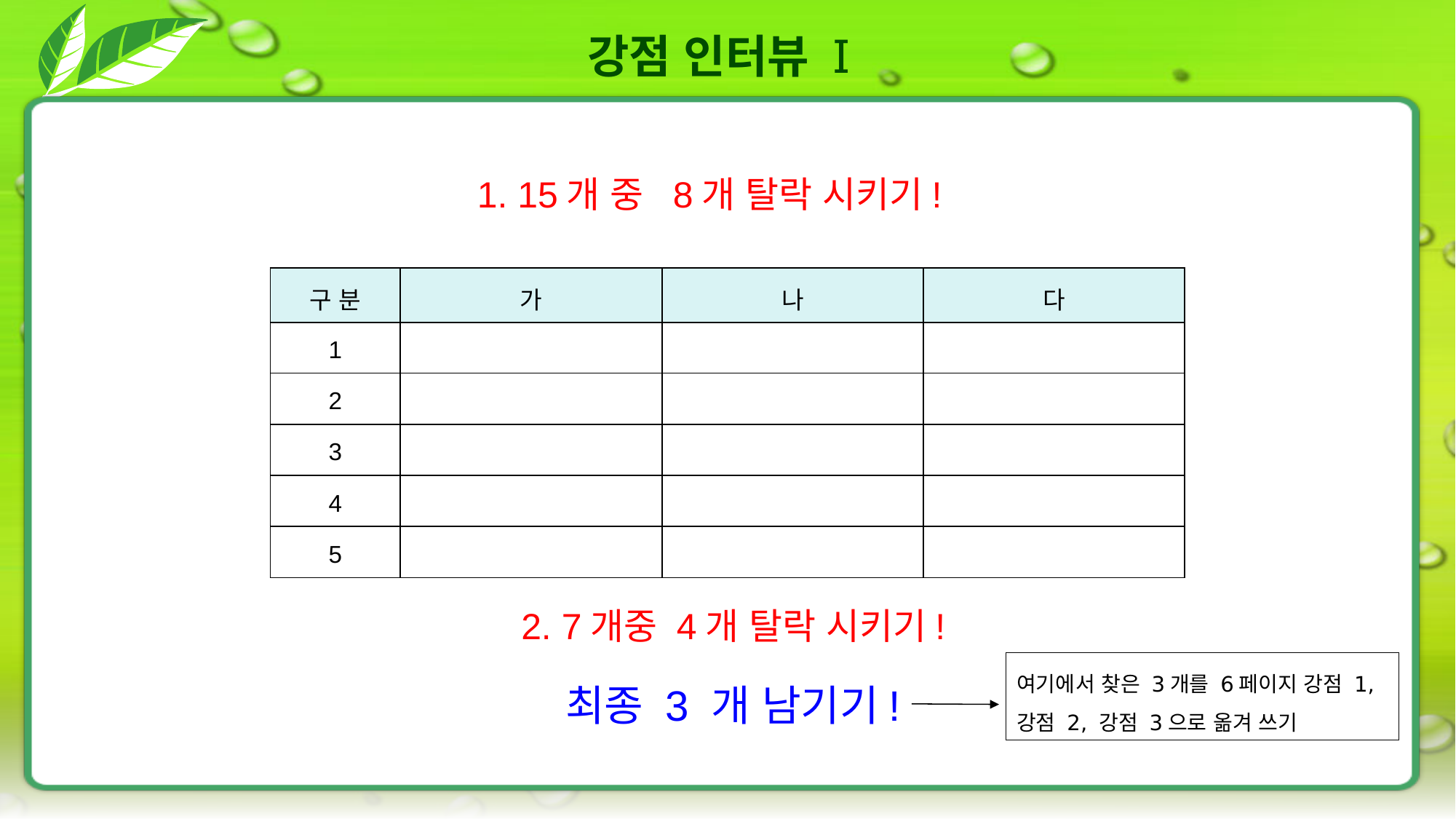

강점 인터뷰 I
1. 15개 중  8개 탈락 시키기!
| 구 분 | 가 | 나 | 다 |
| --- | --- | --- | --- |
| 1 |  |  |  |
| 2 |  |  |  |
| 3 |  |  |  |
| 4 |  |  |  |
| 5 |  |  |  |
2. 7개중 4개 탈락 시키기!
여기에서 찾은 3개를 6페이지 강점 1, 강점 2, 강점 3으로 옮겨 쓰기
최종 3 개 남기기!